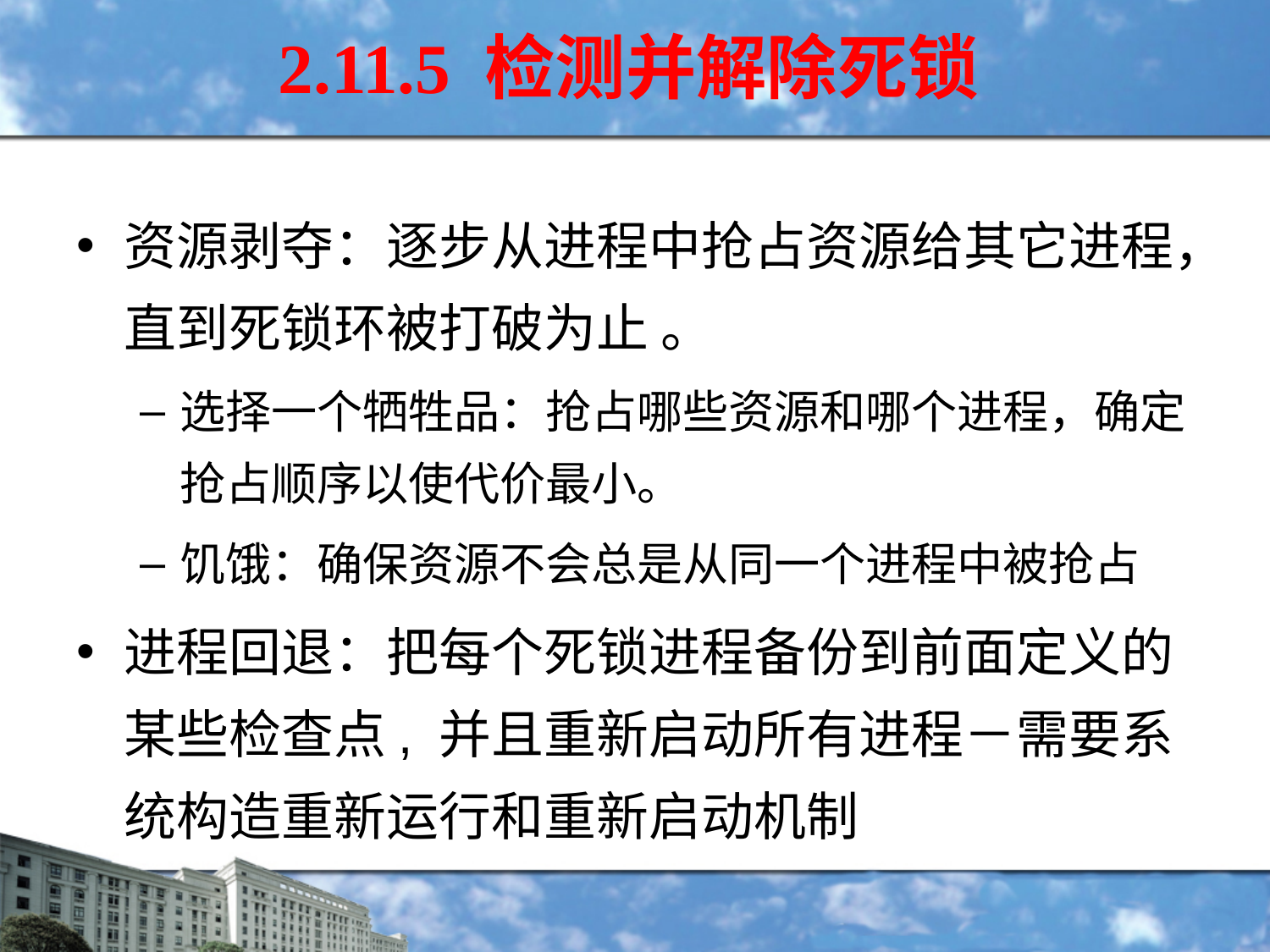

2.11.5 检测并解除死锁
资源剥夺：逐步从进程中抢占资源给其它进程，直到死锁环被打破为止 。
选择一个牺牲品：抢占哪些资源和哪个进程，确定抢占顺序以使代价最小。
饥饿：确保资源不会总是从同一个进程中被抢占
进程回退：把每个死锁进程备份到前面定义的某些检查点, 并且重新启动所有进程－需要系统构造重新运行和重新启动机制